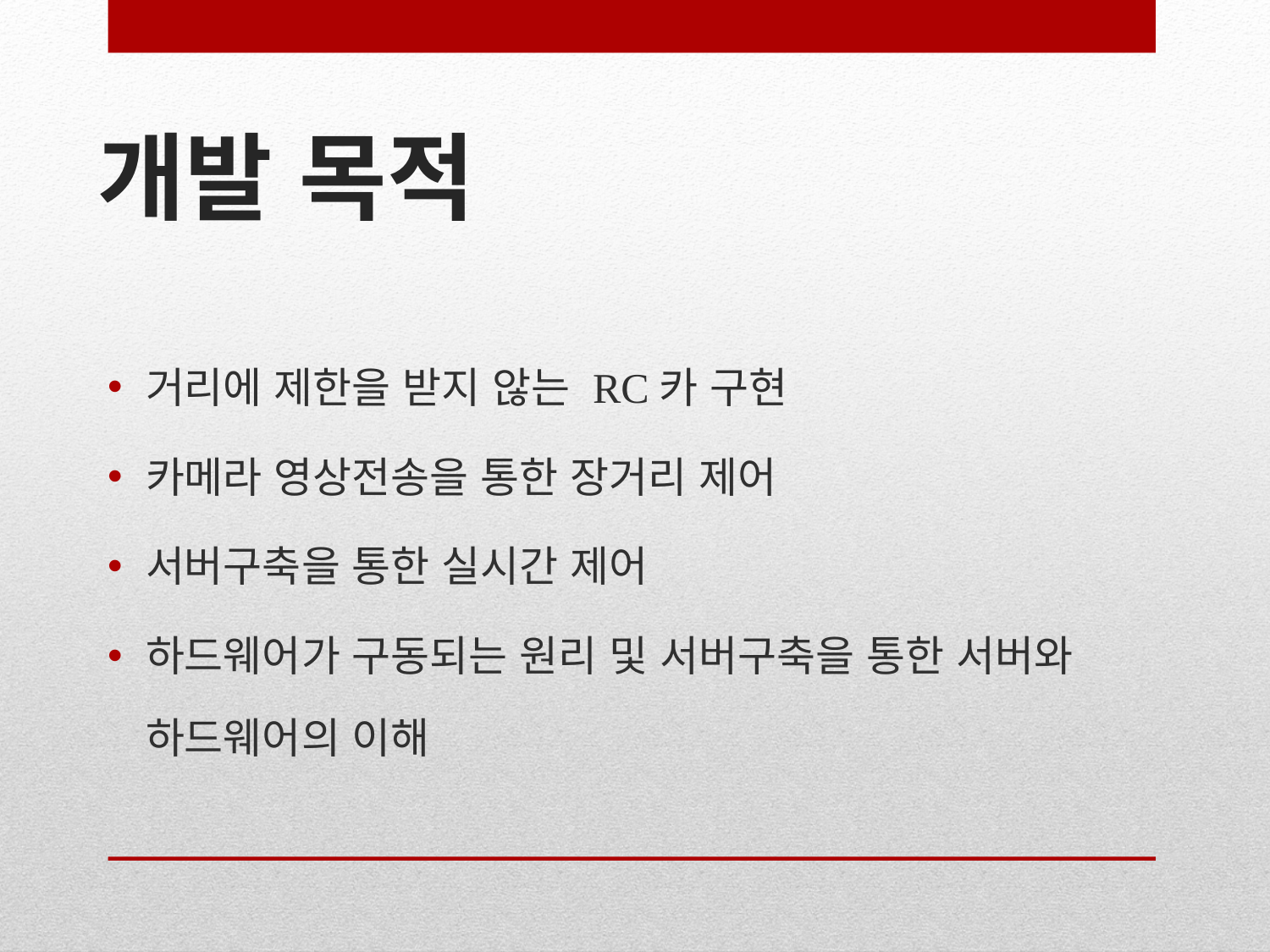

# 개발 목적
거리에 제한을 받지 않는 RC카 구현
카메라 영상전송을 통한 장거리 제어
서버구축을 통한 실시간 제어
하드웨어가 구동되는 원리 및 서버구축을 통한 서버와 하드웨어의 이해